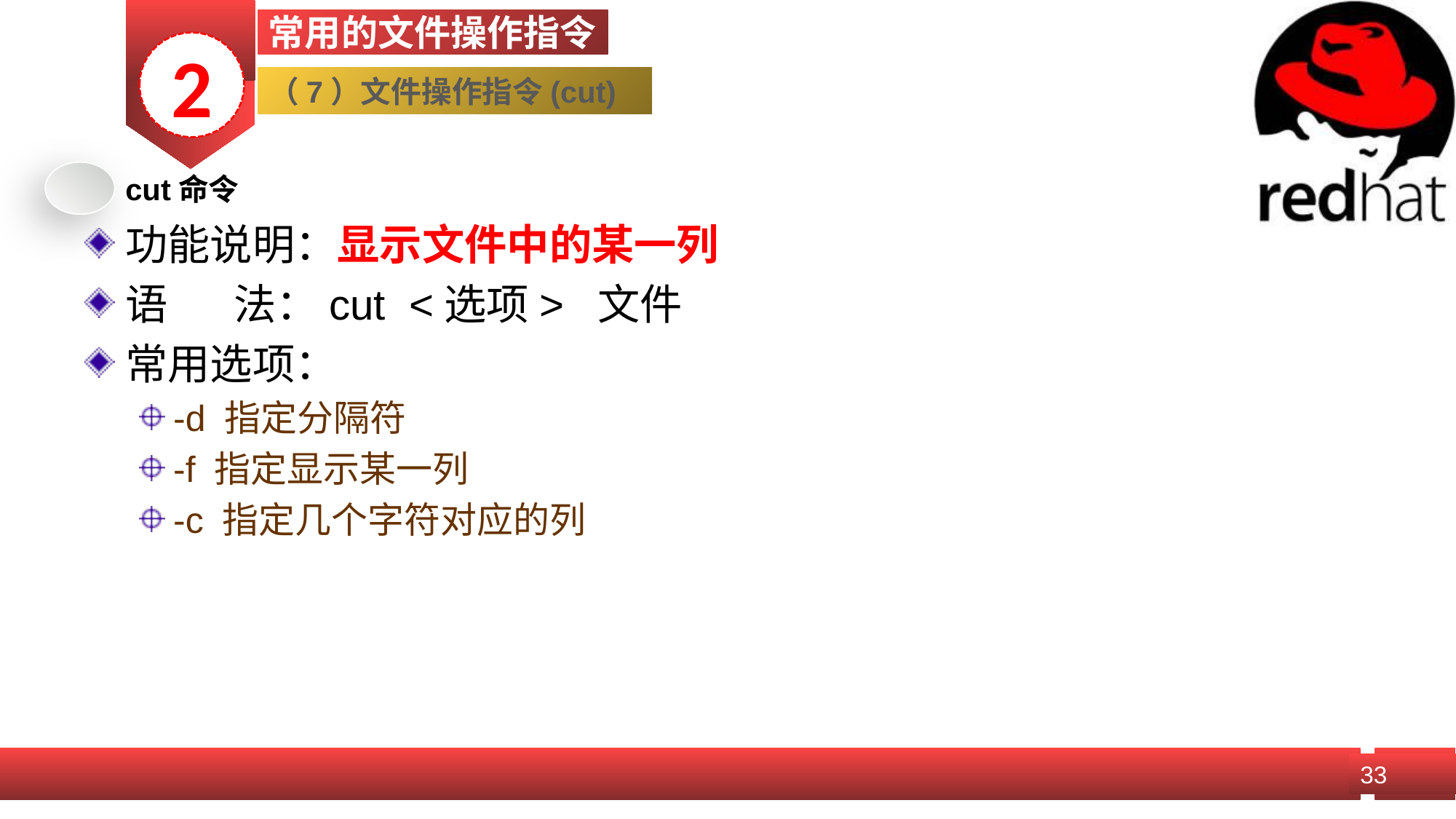

常用的文件操作指令
2
（7）文件操作指令(cut)

cut命令
功能说明：显示文件中的某一列
语       法：cut  <选项>  文件
常用选项：
-d 指定分隔符
-f 指定显示某一列
-c 指定几个字符对应的列